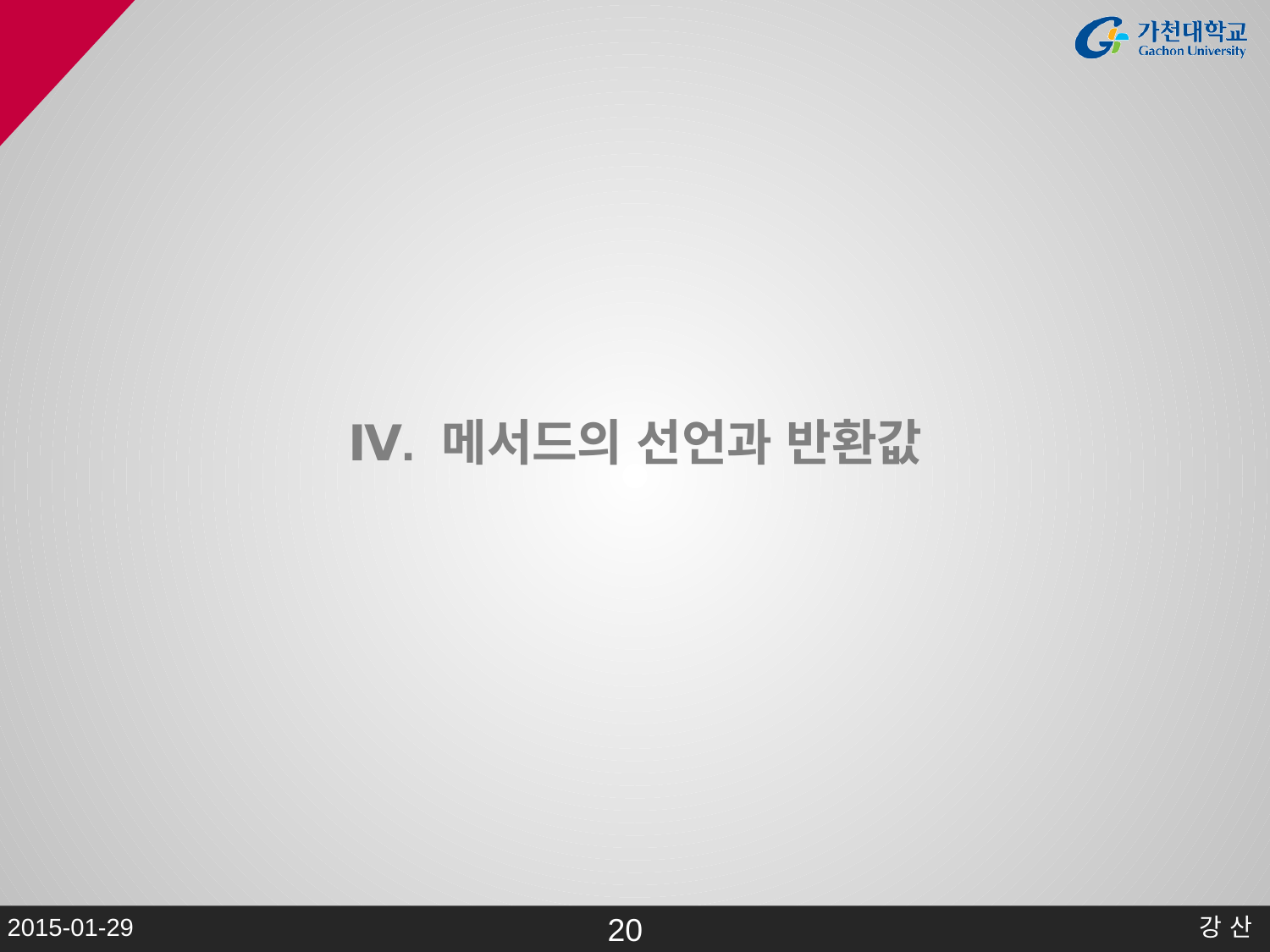

# Ⅳ. 메서드의 선언과 반환값
2015-01-29
강 산